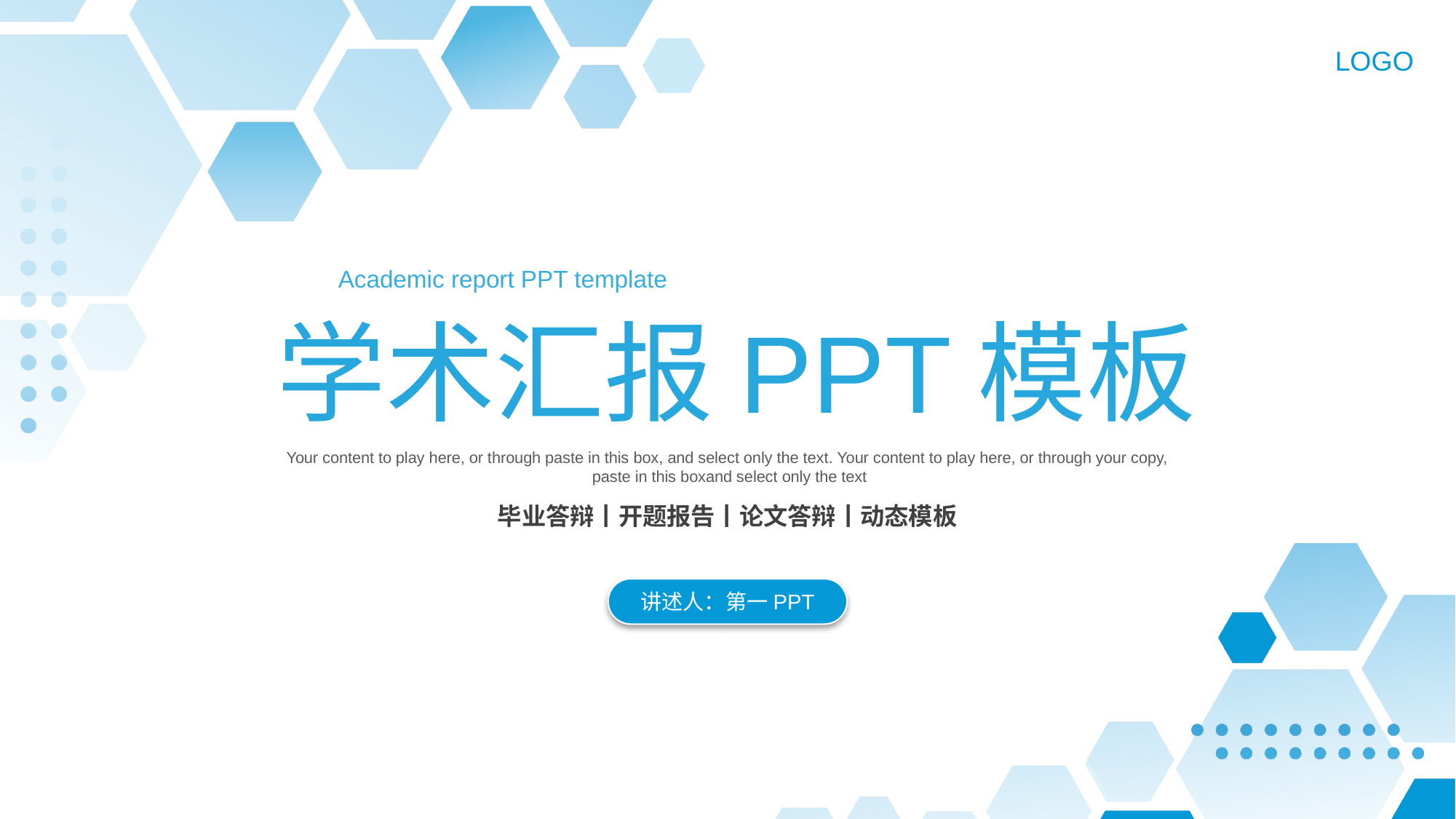

LOGO
Academic report PPT template
学术汇报PPT模板
Your content to play here, or through paste in this box, and select only the text. Your content to play here, or through your copy,
 paste in this boxand select only the text
毕业答辩丨开题报告丨论文答辩丨动态模板
讲述人：第一PPT